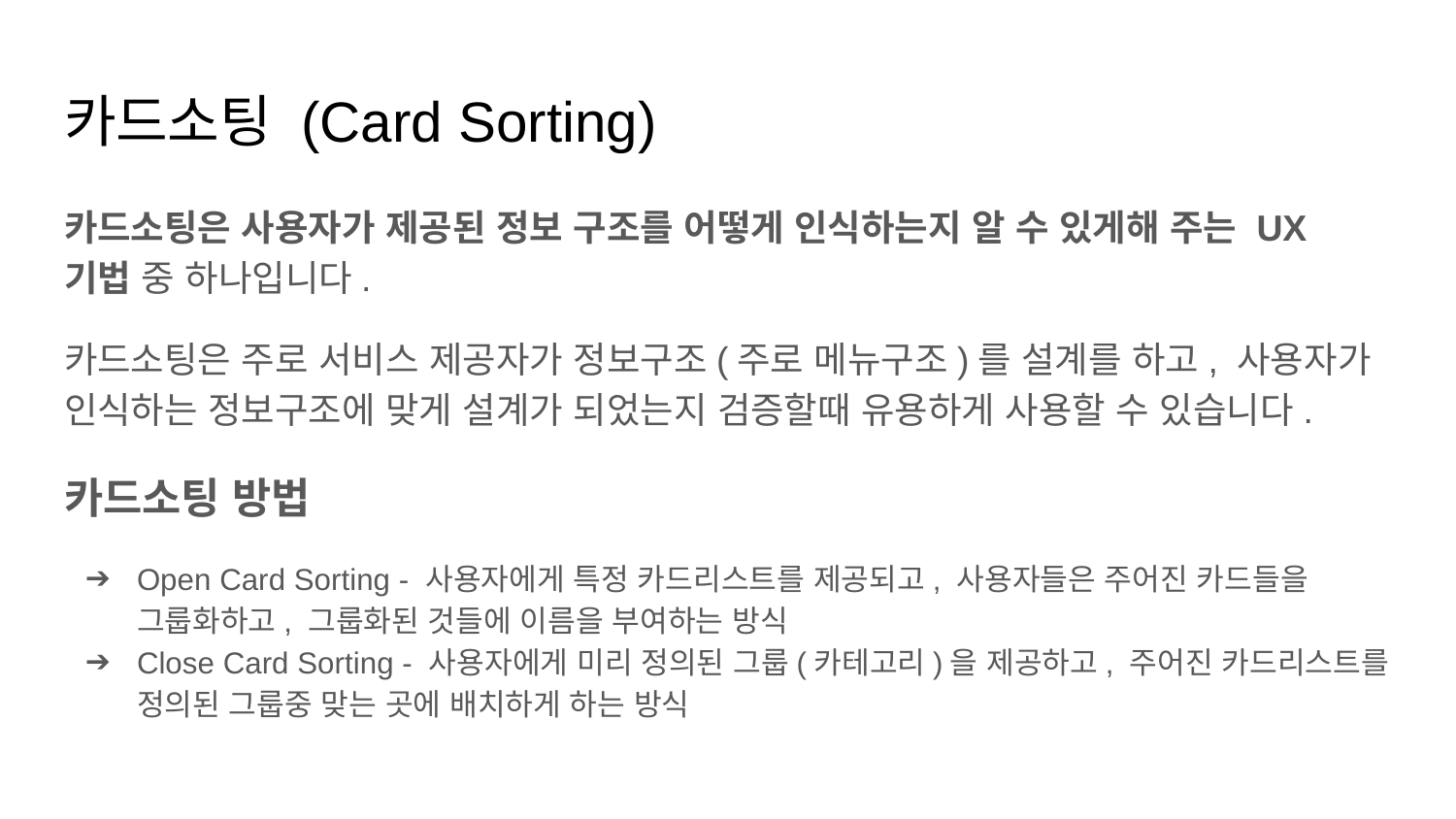

# 카드소팅 (Card Sorting)
카드소팅은 사용자가 제공된 정보 구조를 어떻게 인식하는지 알 수 있게해 주는 UX 기법 중 하나입니다.
카드소팅은 주로 서비스 제공자가 정보구조(주로 메뉴구조)를 설계를 하고, 사용자가 인식하는 정보구조에 맞게 설계가 되었는지 검증할때 유용하게 사용할 수 있습니다.
카드소팅 방법
Open Card Sorting - 사용자에게 특정 카드리스트를 제공되고, 사용자들은 주어진 카드들을 그룹화하고, 그룹화된 것들에 이름을 부여하는 방식
Close Card Sorting - 사용자에게 미리 정의된 그룹(카테고리)을 제공하고, 주어진 카드리스트를 정의된 그룹중 맞는 곳에 배치하게 하는 방식